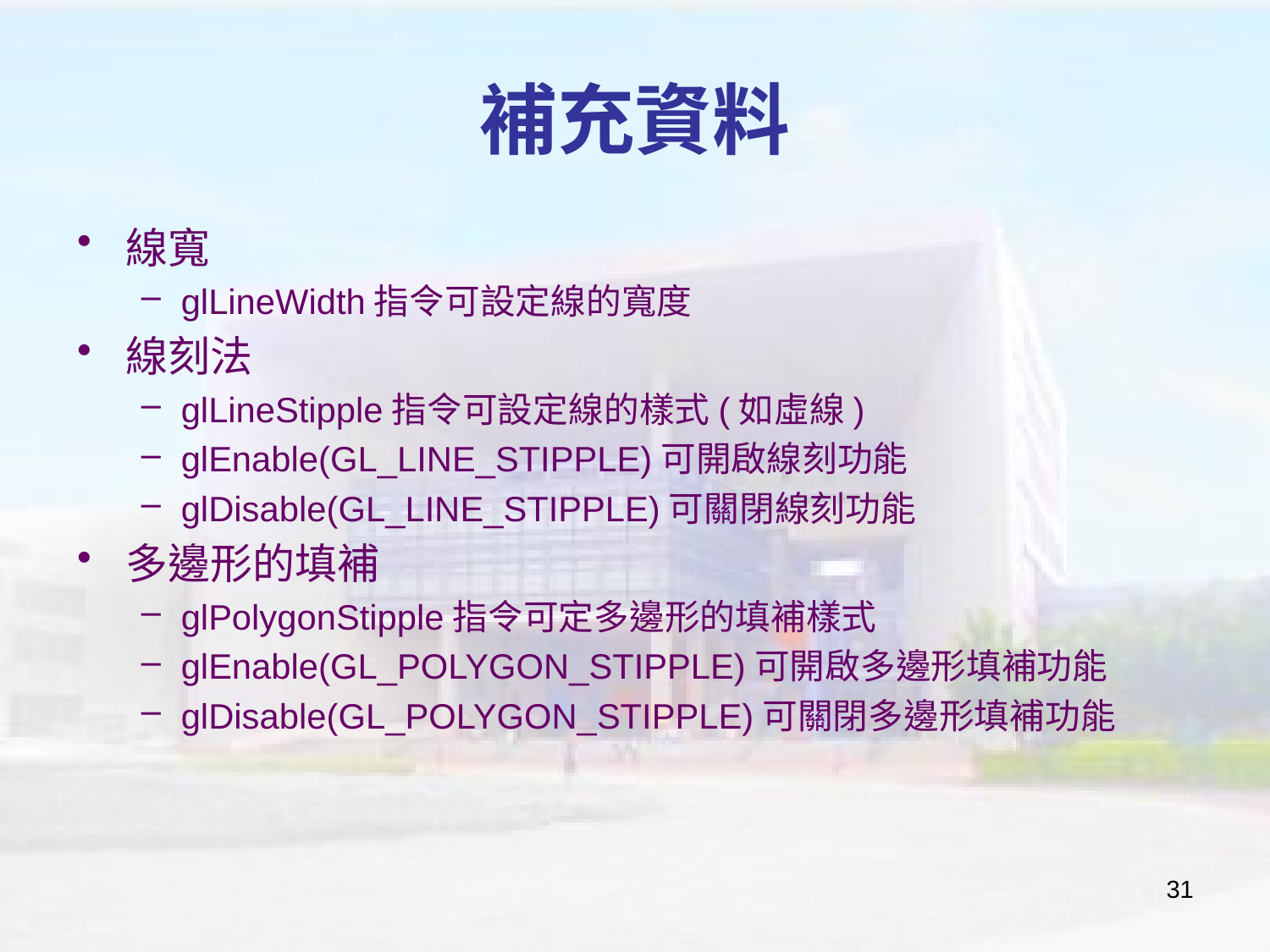

# 補充資料
線寬
glLineWidth指令可設定線的寬度
線刻法
glLineStipple指令可設定線的樣式(如虛線)
glEnable(GL_LINE_STIPPLE)可開啟線刻功能
glDisable(GL_LINE_STIPPLE)可關閉線刻功能
多邊形的填補
glPolygonStipple指令可定多邊形的填補樣式
glEnable(GL_POLYGON_STIPPLE)可開啟多邊形填補功能
glDisable(GL_POLYGON_STIPPLE)可關閉多邊形填補功能
31